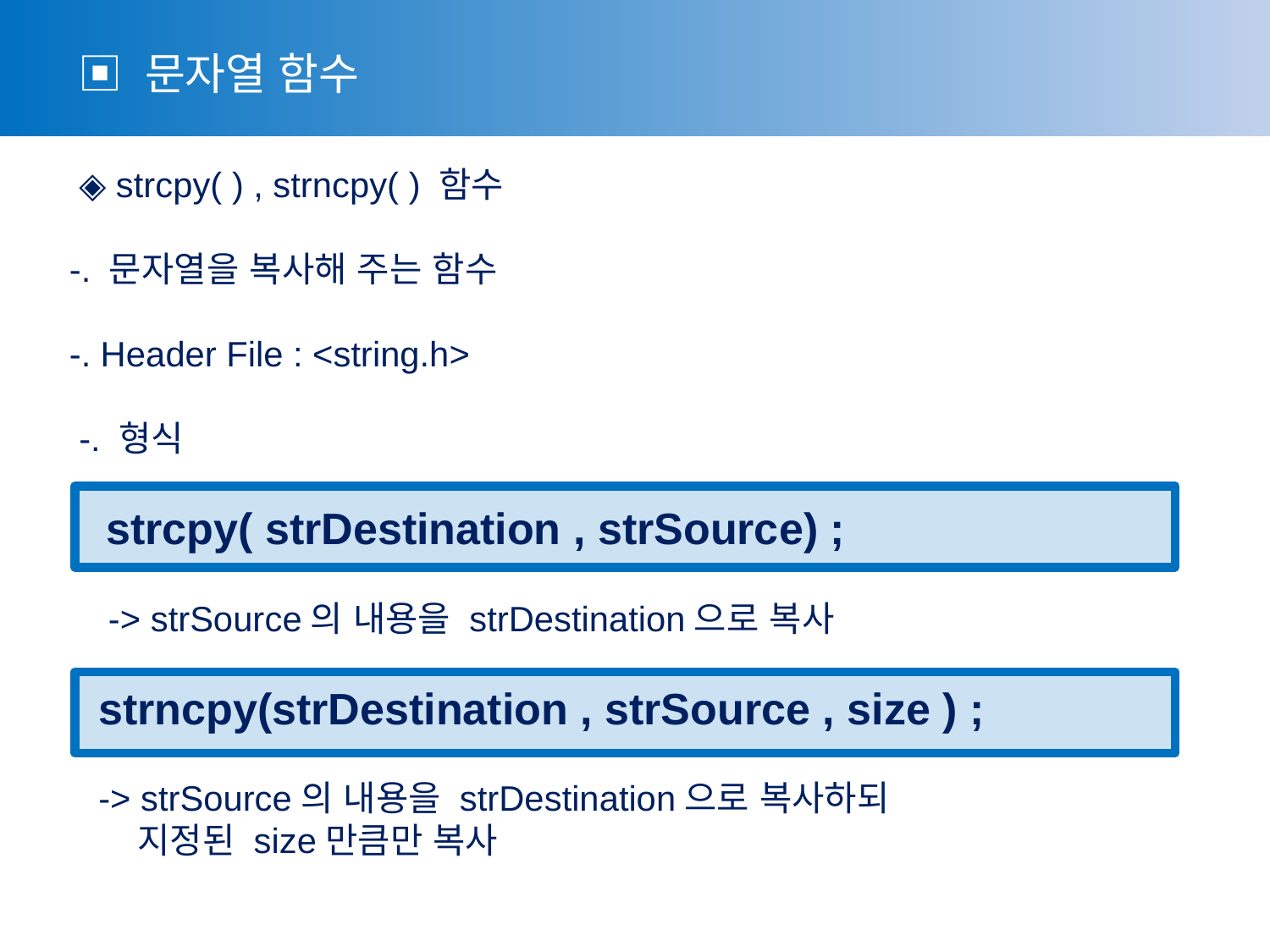

▣ 문자열 함수
 ◈ strcpy( ) , strncpy( ) 함수

-. 문자열을 복사해 주는 함수

-. Header File : <string.h>

 -. 형식

   strcpy( strDestination , strSource) ;

    -> strSource의 내용을 strDestination으로 복사

   strncpy(strDestination , strSource , size ) ;

   -> strSource의 내용을 strDestination으로 복사하되
      지정된 size만큼만 복사